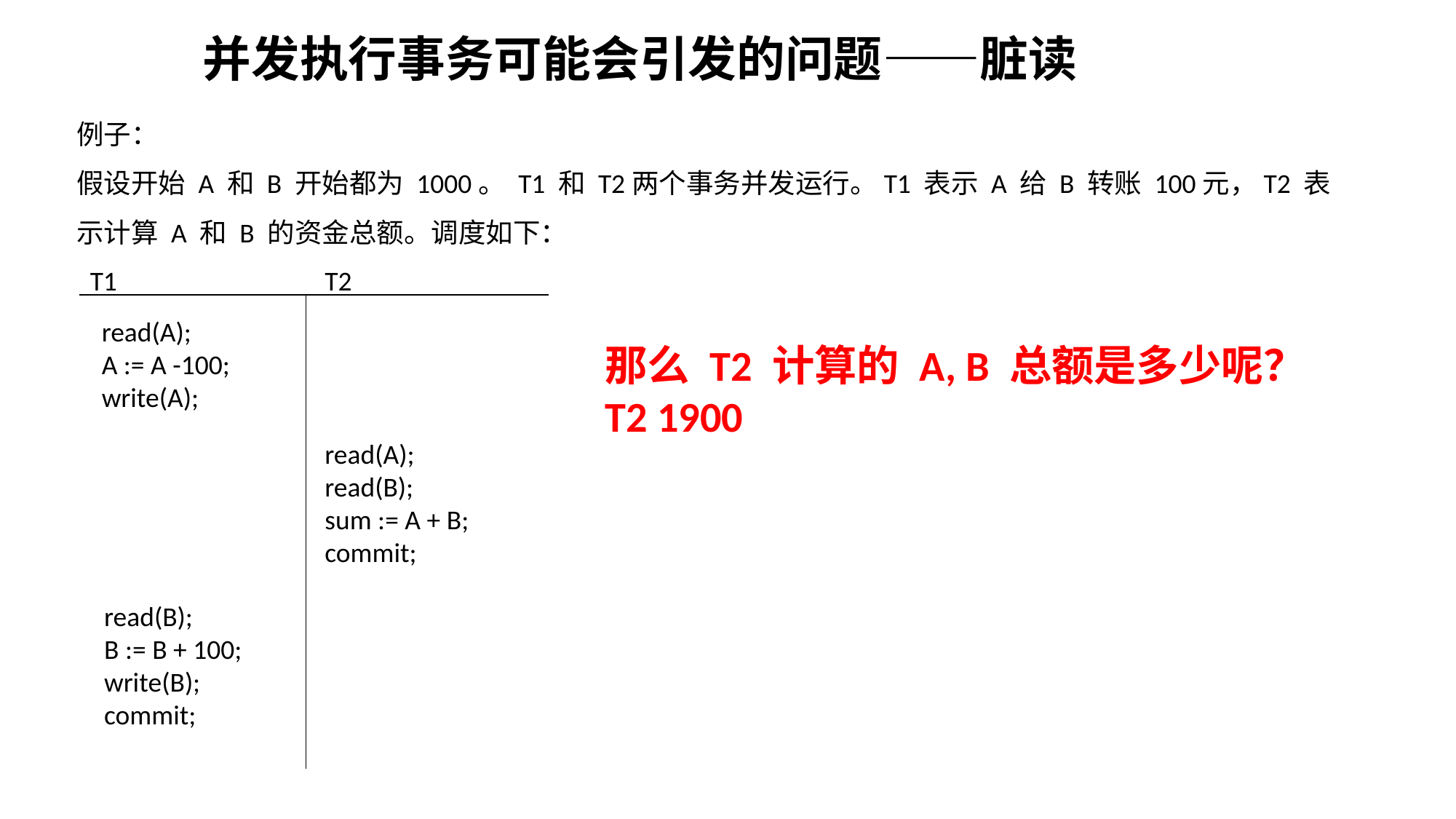

并发执行事务可能会引发的问题——脏读
例子：
假设开始 A 和 B 开始都为 1000。 T1 和 T2两个事务并发运行。T1 表示 A 给 B 转账 100元，T2 表示计算 A 和 B 的资金总额。调度如下：
T1
T2
read(A);
A := A -100;
write(A);
read(A);
read(B);
sum := A + B;
commit;
read(B);
B := B + 100;
write(B);
commit;
那么 T2 计算的 A, B 总额是多少呢？
T2 1900